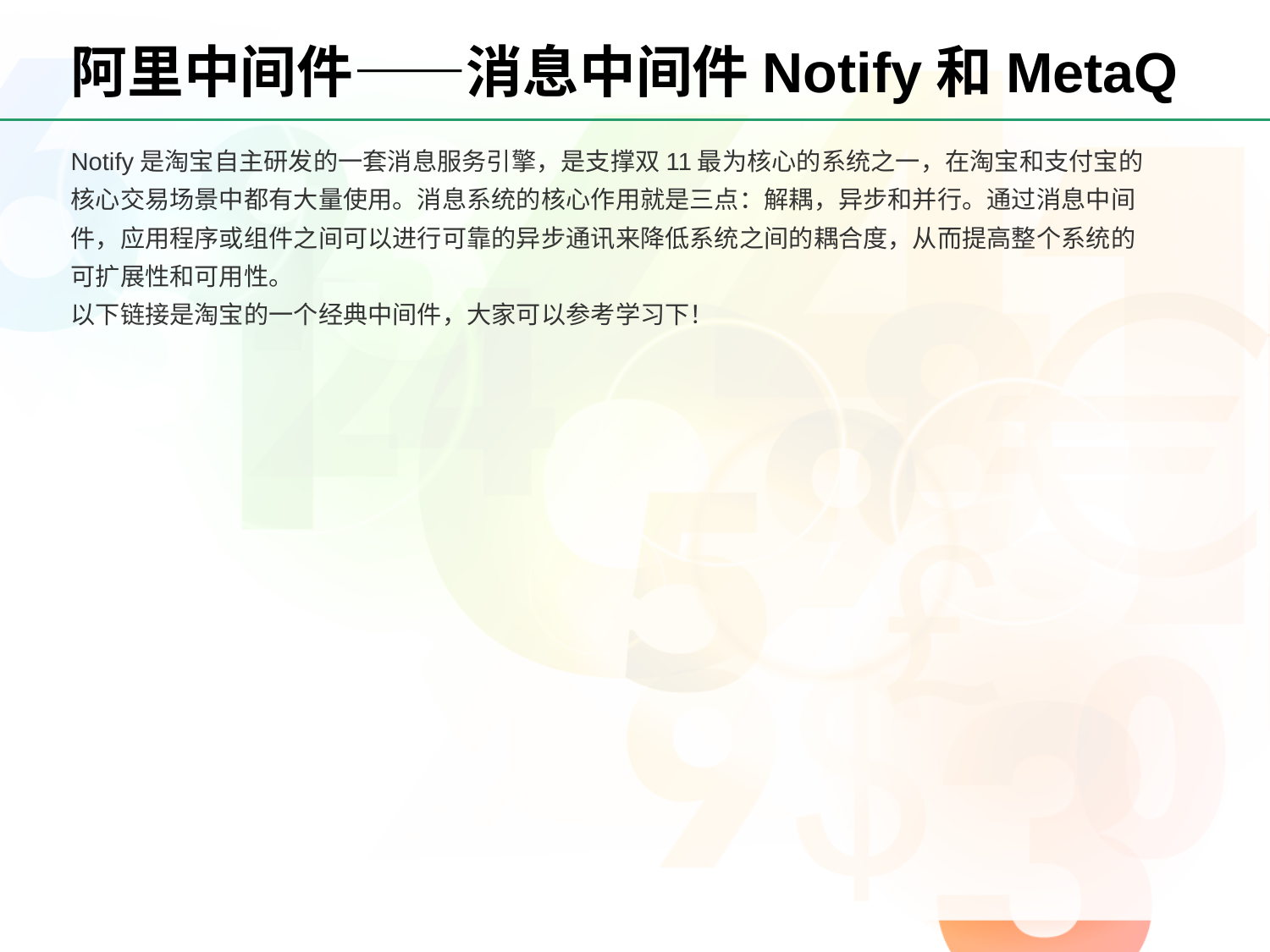

# 阿里中间件——消息中间件Notify和MetaQ
Notify是淘宝自主研发的一套消息服务引擎，是支撑双11最为核心的系统之一，在淘宝和支付宝的核心交易场景中都有大量使用。消息系统的核心作用就是三点：解耦，异步和并行。通过消息中间件，应用程序或组件之间可以进行可靠的异步通讯来降低系统之间的耦合度，从而提高整个系统的可扩展性和可用性。
以下链接是淘宝的一个经典中间件，大家可以参考学习下！